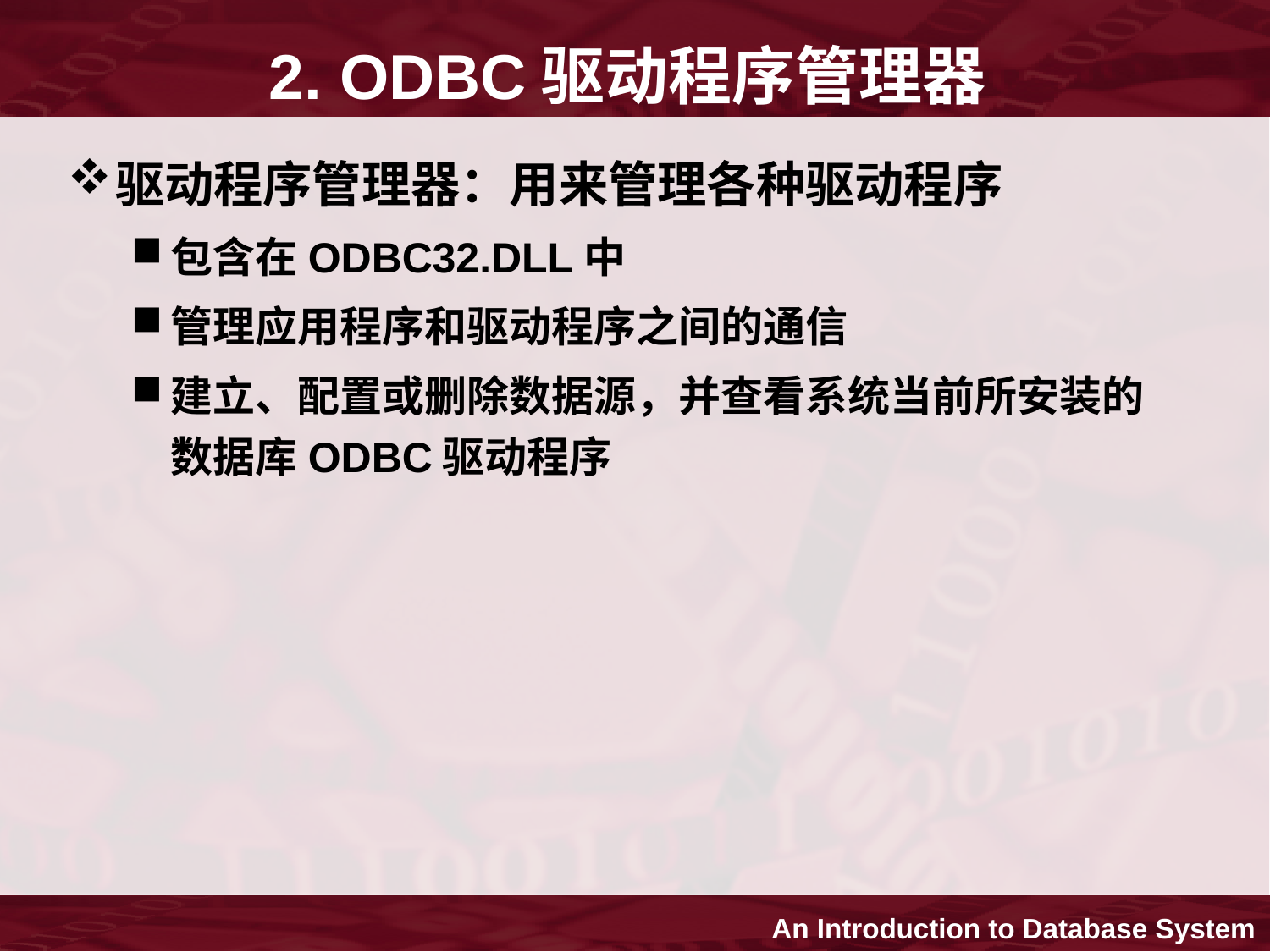

# 2. ODBC驱动程序管理器
驱动程序管理器：用来管理各种驱动程序
包含在ODBC32.DLL中
管理应用程序和驱动程序之间的通信
建立、配置或删除数据源，并查看系统当前所安装的数据库ODBC驱动程序